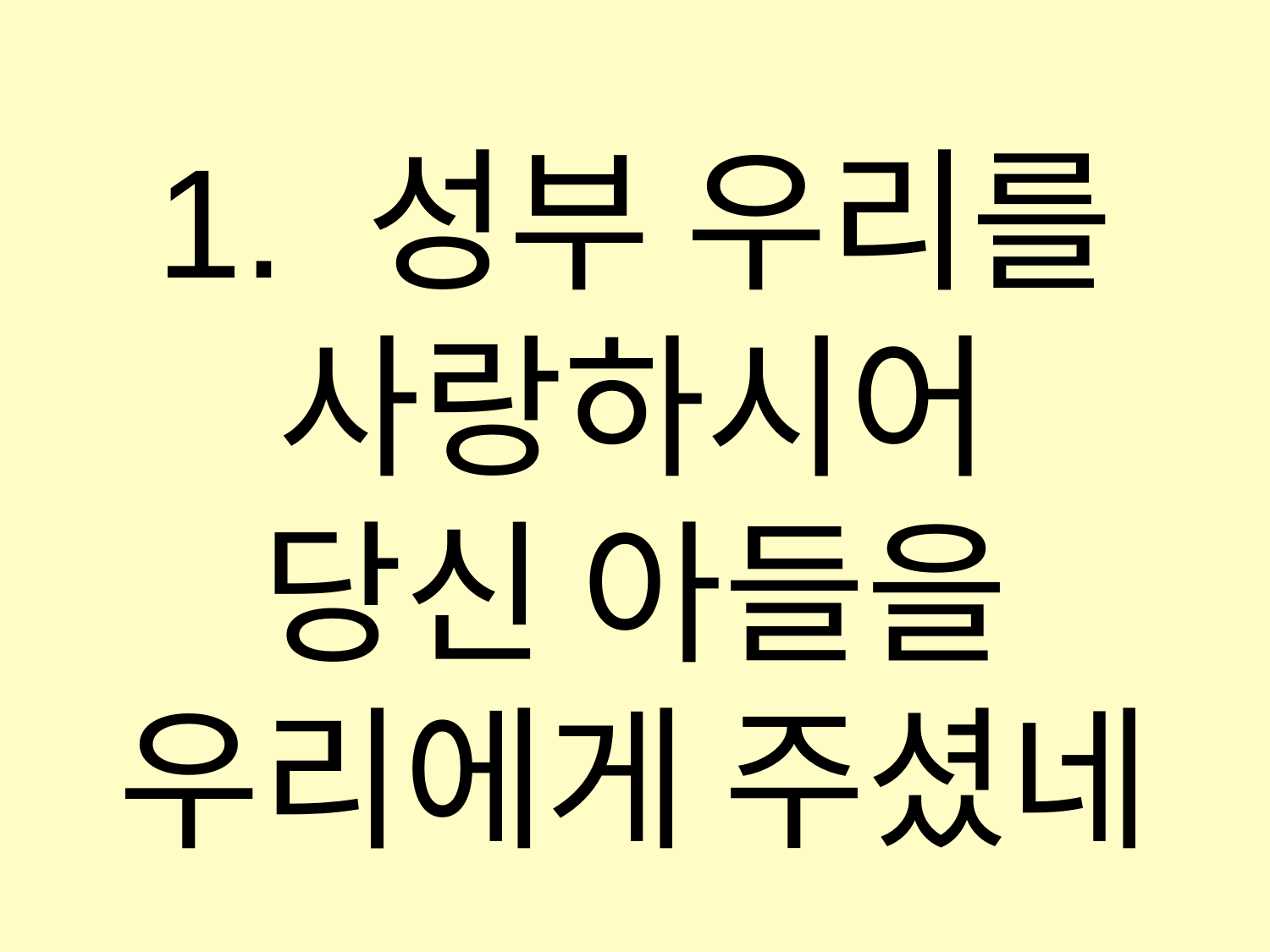

1. 성부 우리를
사랑하시어
당신 아들을
우리에게 주셨네